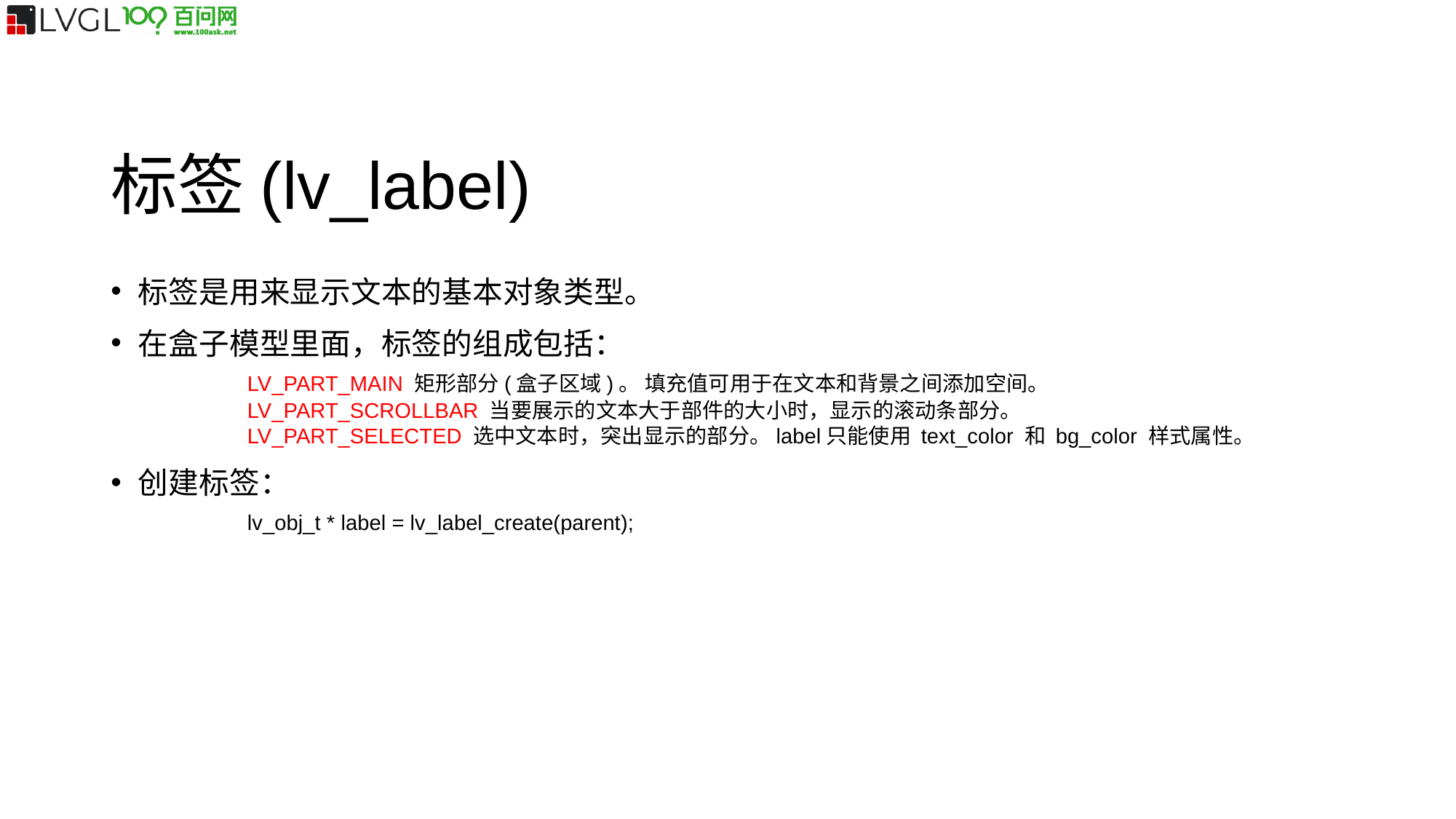

标签(lv_label)
标签是用来显示文本的基本对象类型。
在盒子模型里面，标签的组成包括：
	LV_PART_MAIN 矩形部分(盒子区域)。 填充值可用于在文本和背景之间添加空间。
	LV_PART_SCROLLBAR 当要展示的文本大于部件的大小时，显示的滚动条部分。
	LV_PART_SELECTED 选中文本时，突出显示的部分。label只能使用 text_color 和 bg_color 样式属性。
创建标签：
	lv_obj_t * label = lv_label_create(parent);